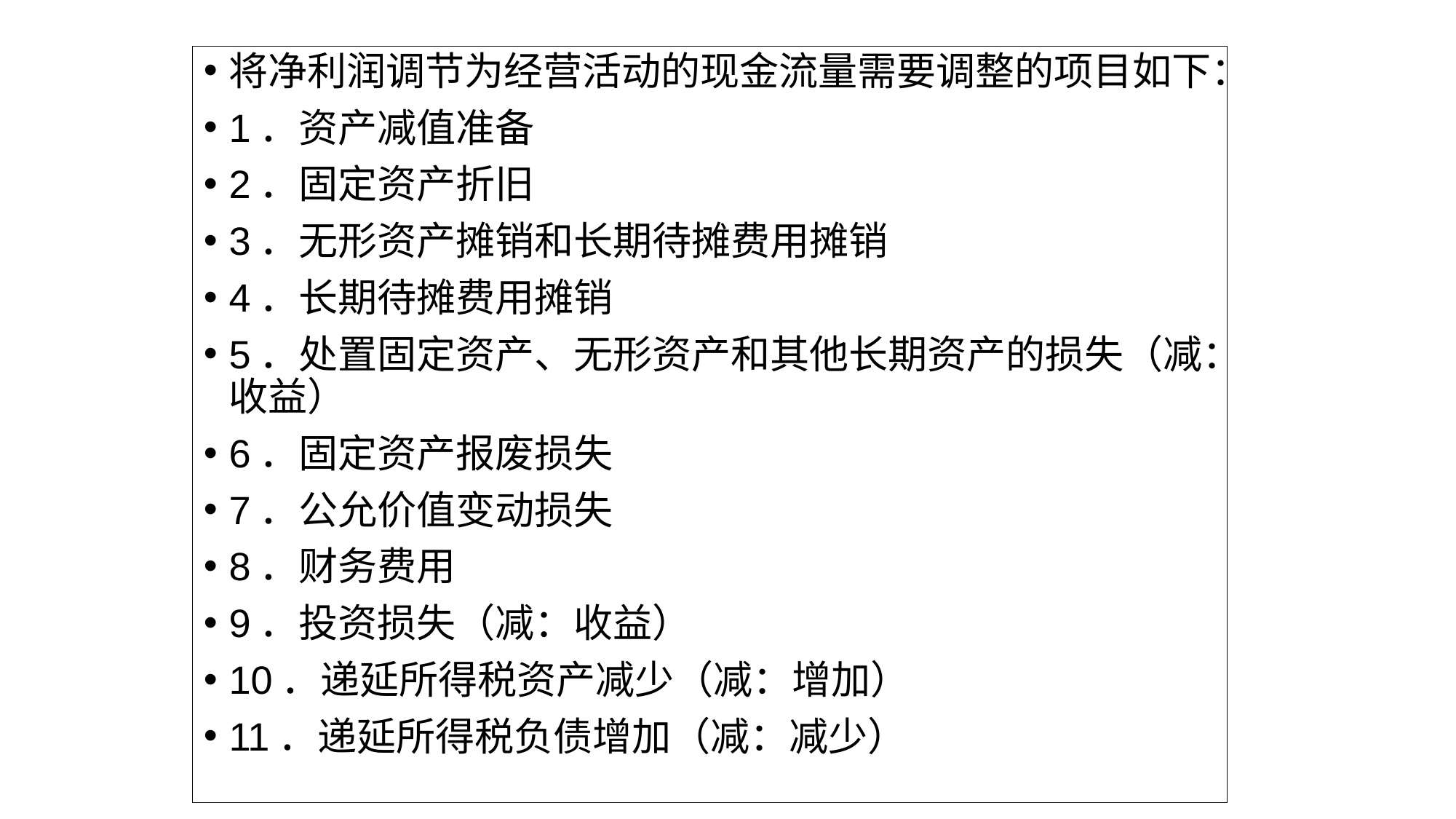

将净利润调节为经营活动的现金流量需要调整的项目如下：
1．资产减值准备
2．固定资产折旧
3．无形资产摊销和长期待摊费用摊销
4．长期待摊费用摊销
5．处置固定资产、无形资产和其他长期资产的损失（减：收益）
6．固定资产报废损失
7．公允价值变动损失
8．财务费用
9．投资损失（减：收益）
10．递延所得税资产减少（减：增加）
11．递延所得税负债增加（减：减少）
2023/3/30
46